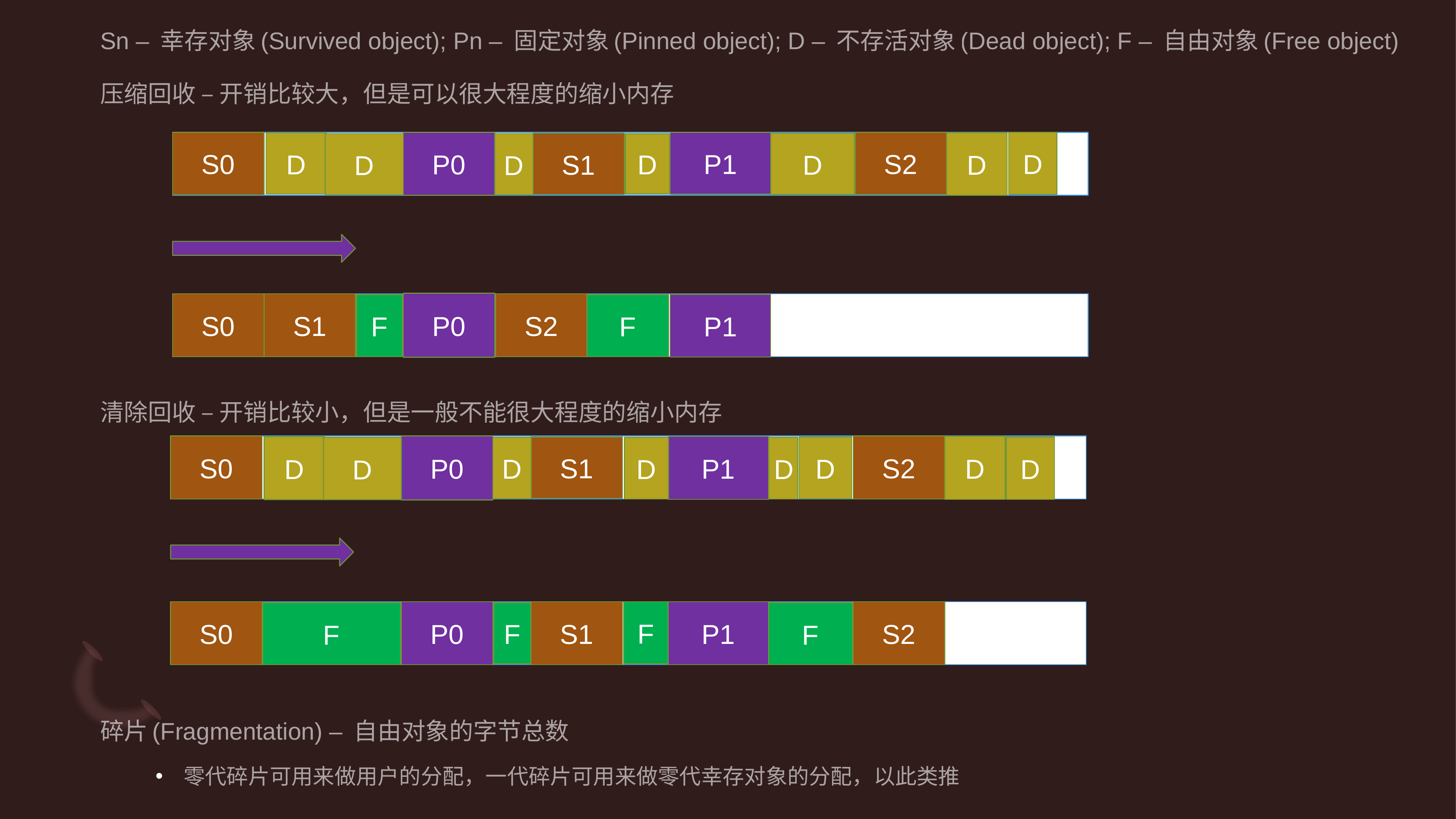

Sn – 幸存对象(Survived object); Pn – 固定对象(Pinned object); D – 不存活对象(Dead object); F – 自由对象(Free object)
压缩回收 – 开销比较大，但是可以很大程度的缩小内存

清除回收 – 开销比较小，但是一般不能很大程度的缩小内存

碎片(Fragmentation) – 自由对象的字节总数
零代碎片可用来做用户的分配，一代碎片可用来做零代幸存对象的分配，以此类推

S0
P0
P1
S2
D
D
D
S1
D
D
D
D

P0
S1
S2

S0
P1
F
F
S0

P0
S2
D
P1
D
S1
D
D
D
D
D
D

F
S0

P0
S1
P1
S2
F
F
F